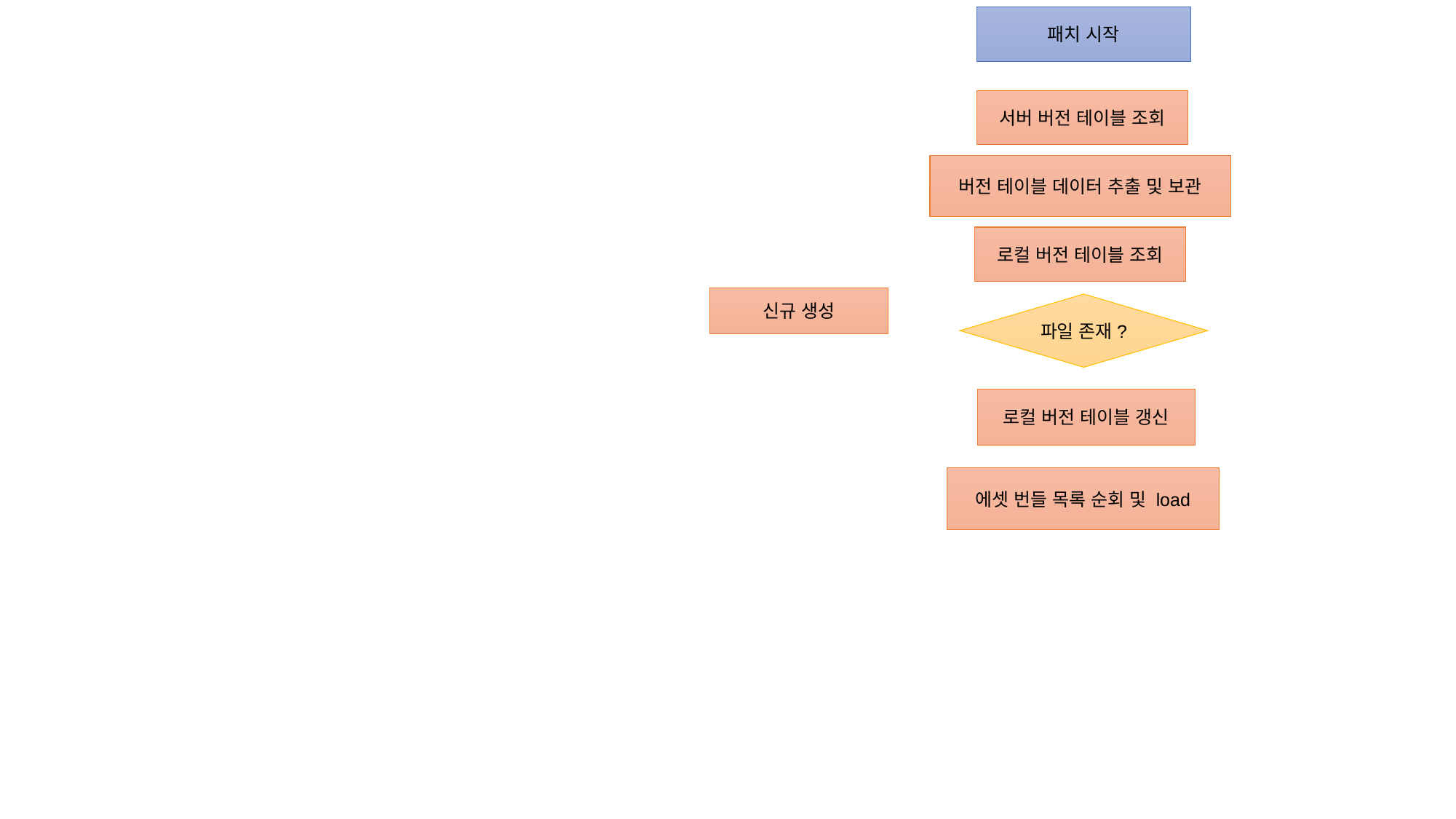

패치 시작
서버 버전 테이블 조회
버전 테이블 데이터 추출 및 보관
로컬 버전 테이블 조회
신규 생성
파일 존재?
로컬 버전 테이블 갱신
에셋 번들 목록 순회 및 load